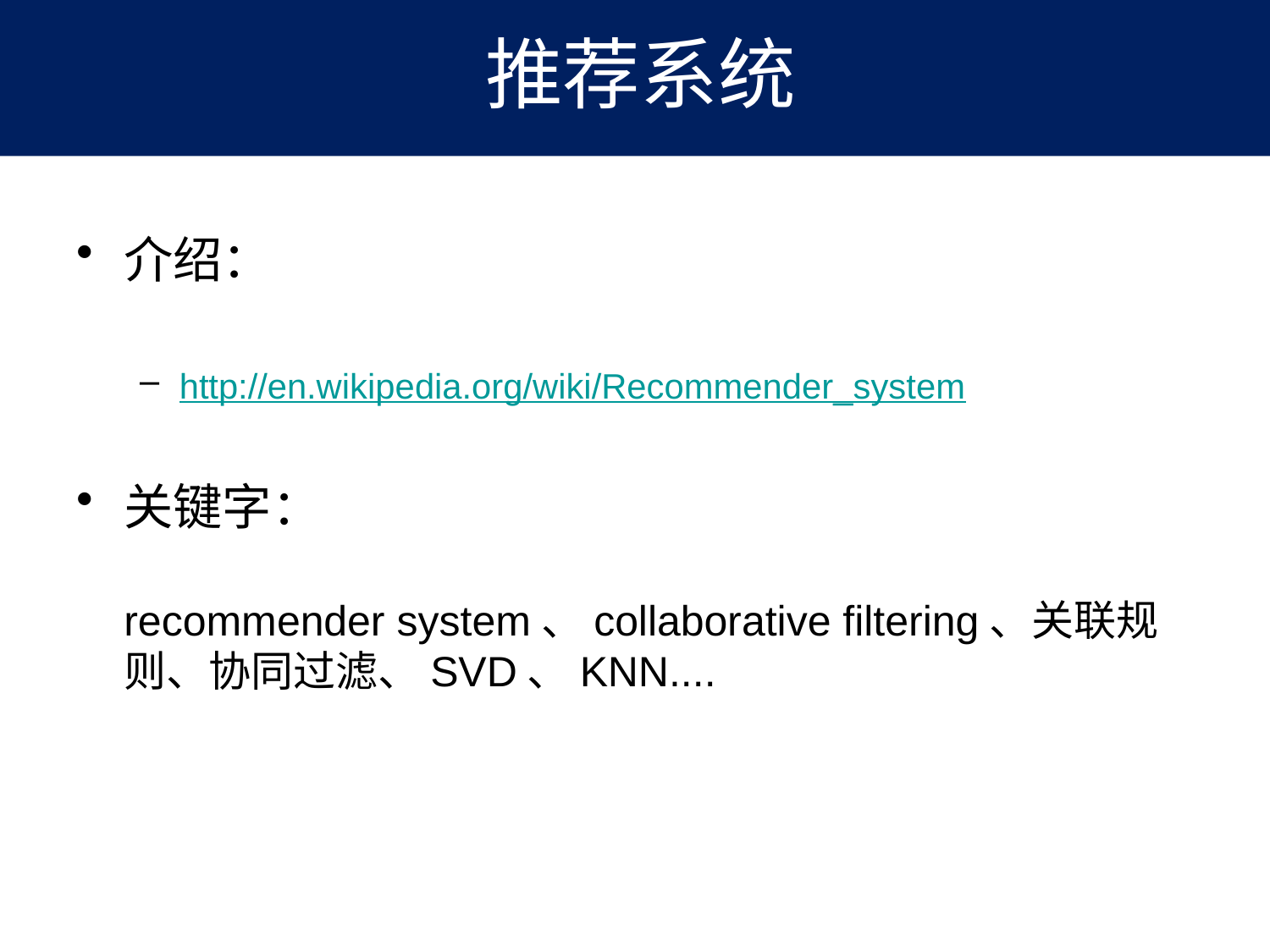

介绍：

http://en.wikipedia.org/wiki/Recommender_system

关键字：
recommender system、collaborative filtering、关联规则、协同过滤、SVD、KNN....
推荐系统